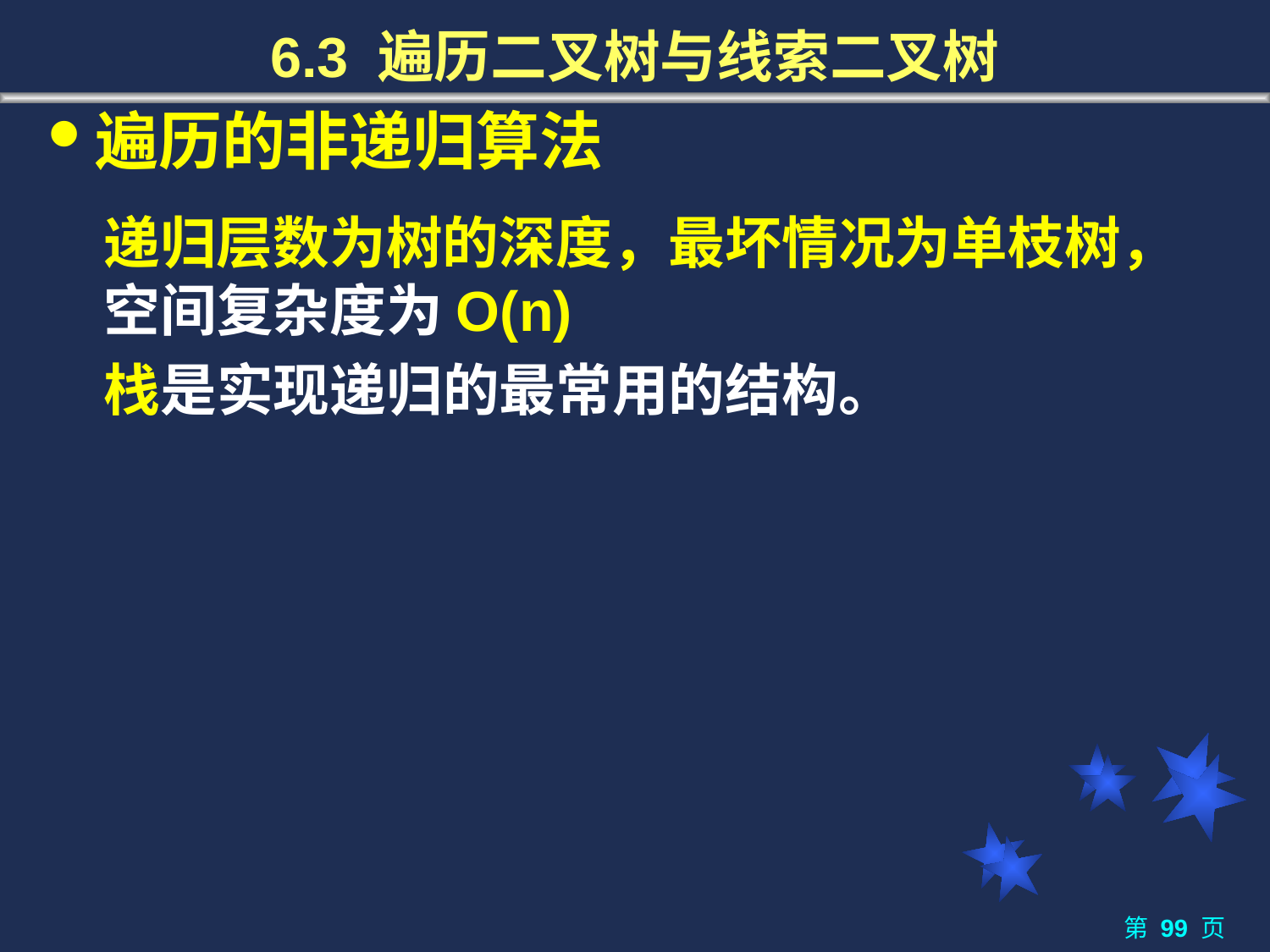

# 6.3 遍历二叉树与线索二叉树
遍历的非递归算法
递归层数为树的深度，最坏情况为单枝树，空间复杂度为O(n)
栈是实现递归的最常用的结构。

第 99 页